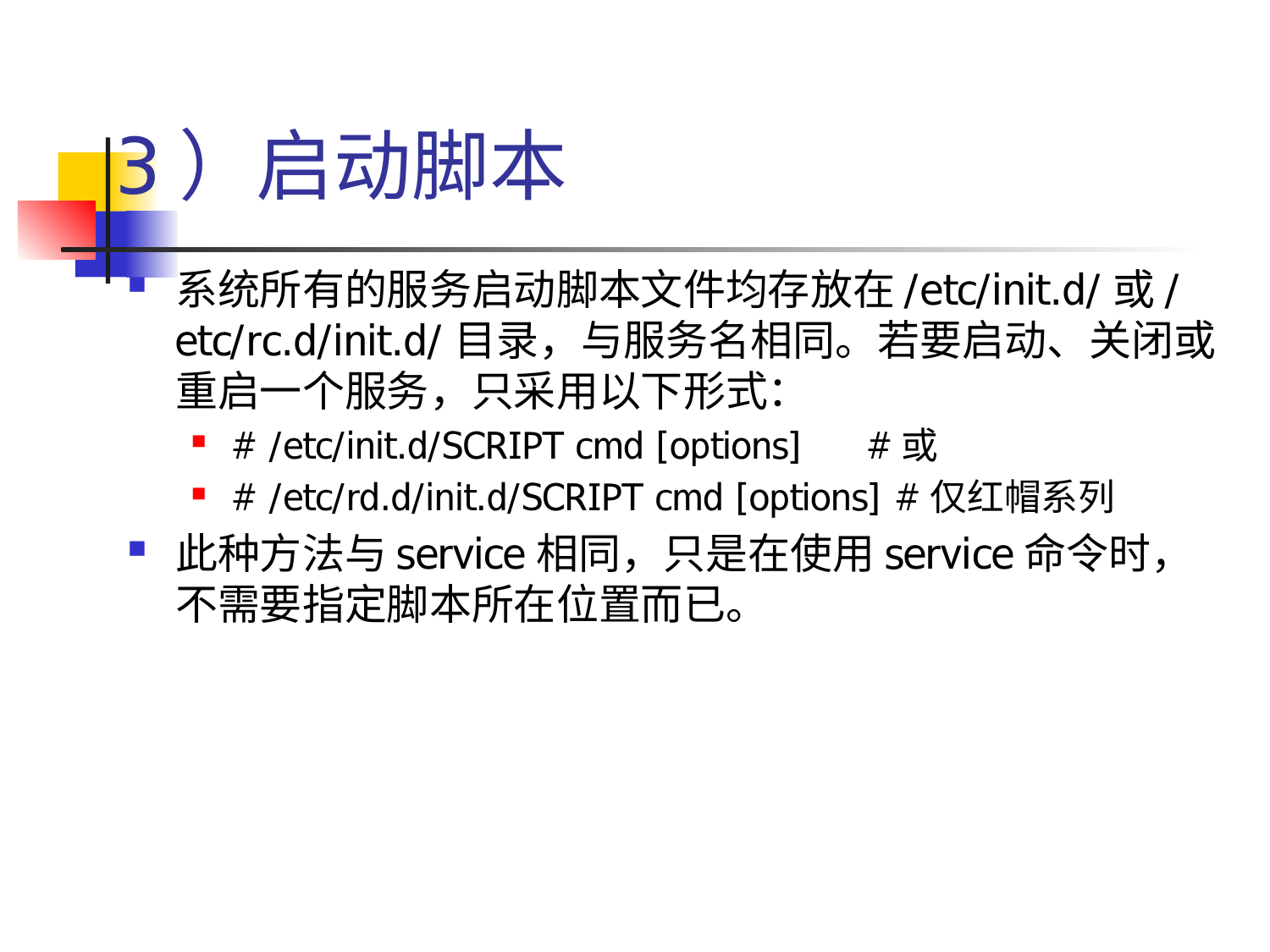

# 3）启动脚本
系统所有的服务启动脚本文件均存放在/etc/init.d/或/etc/rc.d/init.d/目录，与服务名相同。若要启动、关闭或重启一个服务，只采用以下形式：
# /etc/init.d/SCRIPT cmd [options] 	#或
# /etc/rd.d/init.d/SCRIPT cmd [options] #仅红帽系列
此种方法与service相同，只是在使用service命令时，不需要指定脚本所在位置而已。